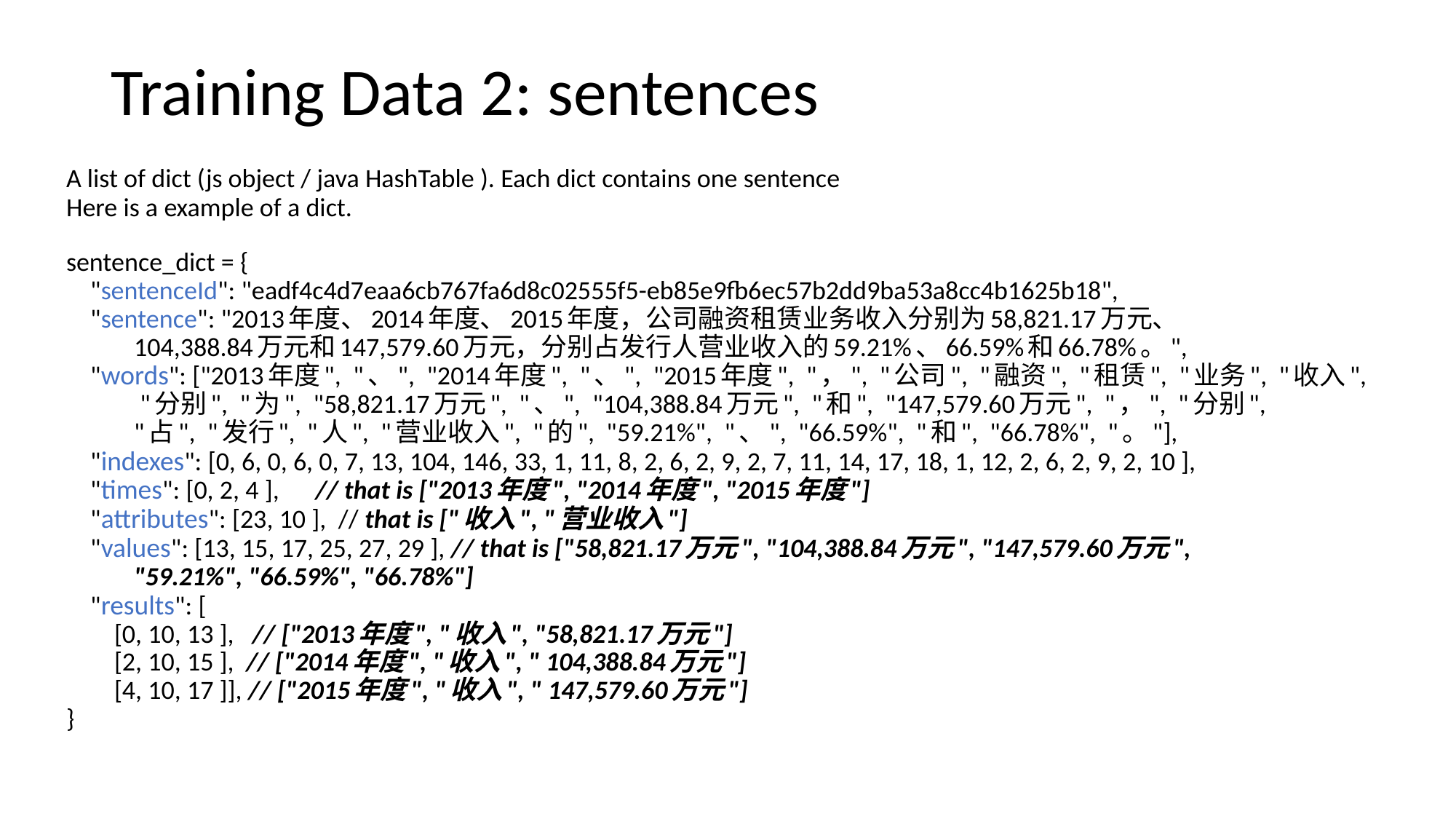

# Training Data 2: sentences
A list of dict (js object / java HashTable ). Each dict contains one sentence
Here is a example of a dict.

sentence_dict = {
    "sentenceId": "eadf4c4d7eaa6cb767fa6d8c02555f5-eb85e9fb6ec57b2dd9ba53a8cc4b1625b18",
    "sentence": "2013年度、2014年度、2015年度，公司融资租赁业务收入分别为58,821.17万元、
	104,388.84万元和147,579.60万元，分别占发行人营业收入的59.21%、66.59%和66.78%。",
    "words": ["2013年度",  "、",  "2014年度",  "、",  "2015年度",  "，",  "公司",  "融资",  "租赁",  "业务",  "收入",
	 "分别",  "为",  "58,821.17万元",  "、",  "104,388.84万元",  "和",  "147,579.60万元",  "，",  "分别",
	"占",  "发行",  "人",  "营业收入",  "的",  "59.21%",  "、",  "66.59%",  "和",  "66.78%",  "。"],
    "indexes": [0, 6, 0, 6, 0, 7, 13, 104, 146, 33, 1, 11, 8, 2, 6, 2, 9, 2, 7, 11, 14, 17, 18, 1, 12, 2, 6, 2, 9, 2, 10 ],
    "times": [0, 2, 4 ],      // that is ["2013年度", "2014年度", "2015年度"]
    "attributes": [23, 10 ],  // that is ["收入", "营业收入"]
    "values": [13, 15, 17, 25, 27, 29 ], // that is ["58,821.17万元", "104,388.84万元", "147,579.60万元",
	"59.21%", "66.59%", "66.78%"]
    "results": [
        [0, 10, 13 ],   // ["2013年度", "收入", "58,821.17万元"]
        [2, 10, 15 ],  // ["2014年度", "收入", " 104,388.84万元"]
        [4, 10, 17 ]], // ["2015年度", "收入", " 147,579.60万元"]
}